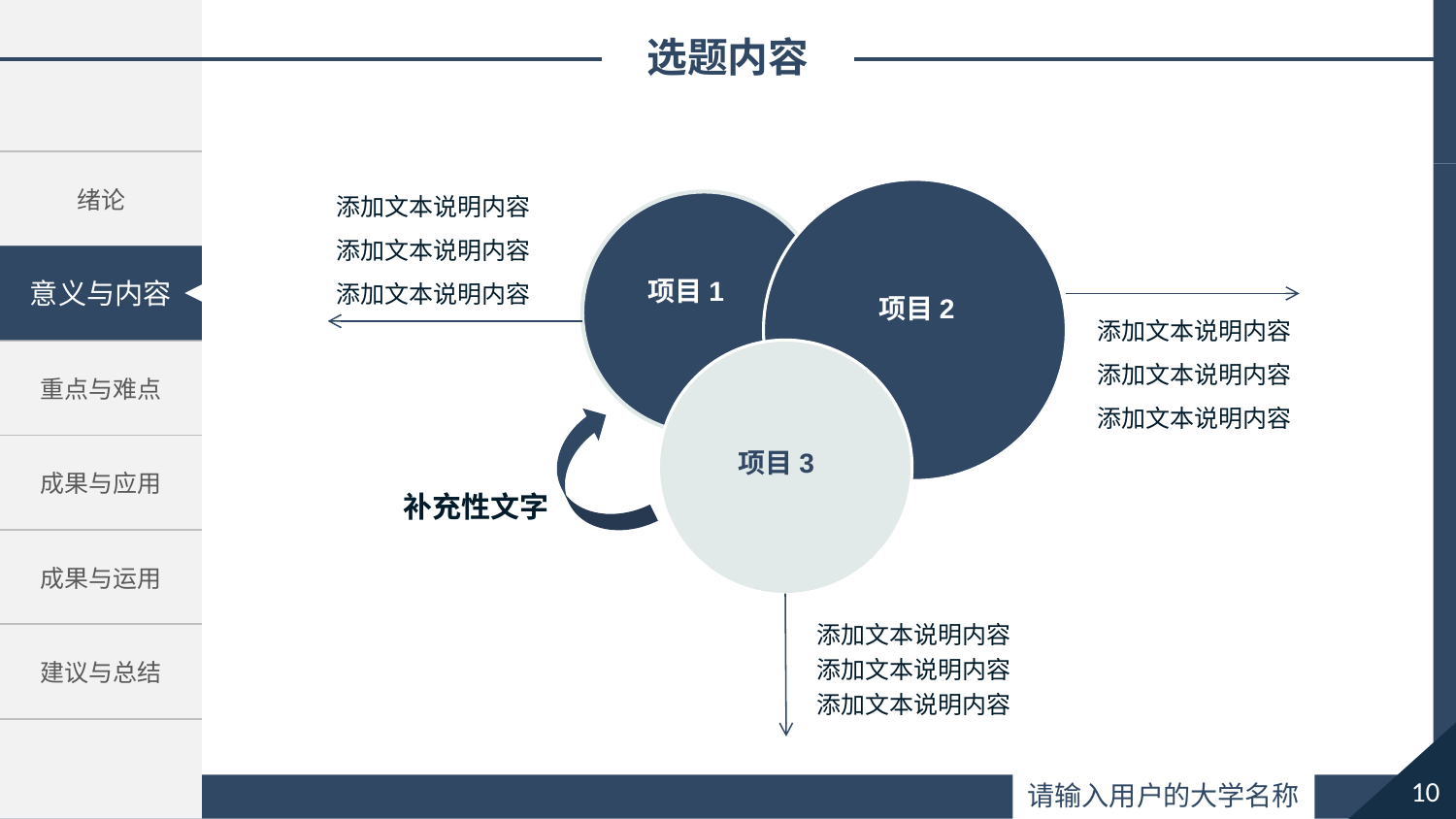

选题内容
添加文本说明内容
添加文本说明内容
添加文本说明内容

项目1
项目2
添加文本说明内容
添加文本说明内容
添加文本说明内容

项目3
补充性文字
添加文本说明内容
添加文本说明内容
添加文本说明内容